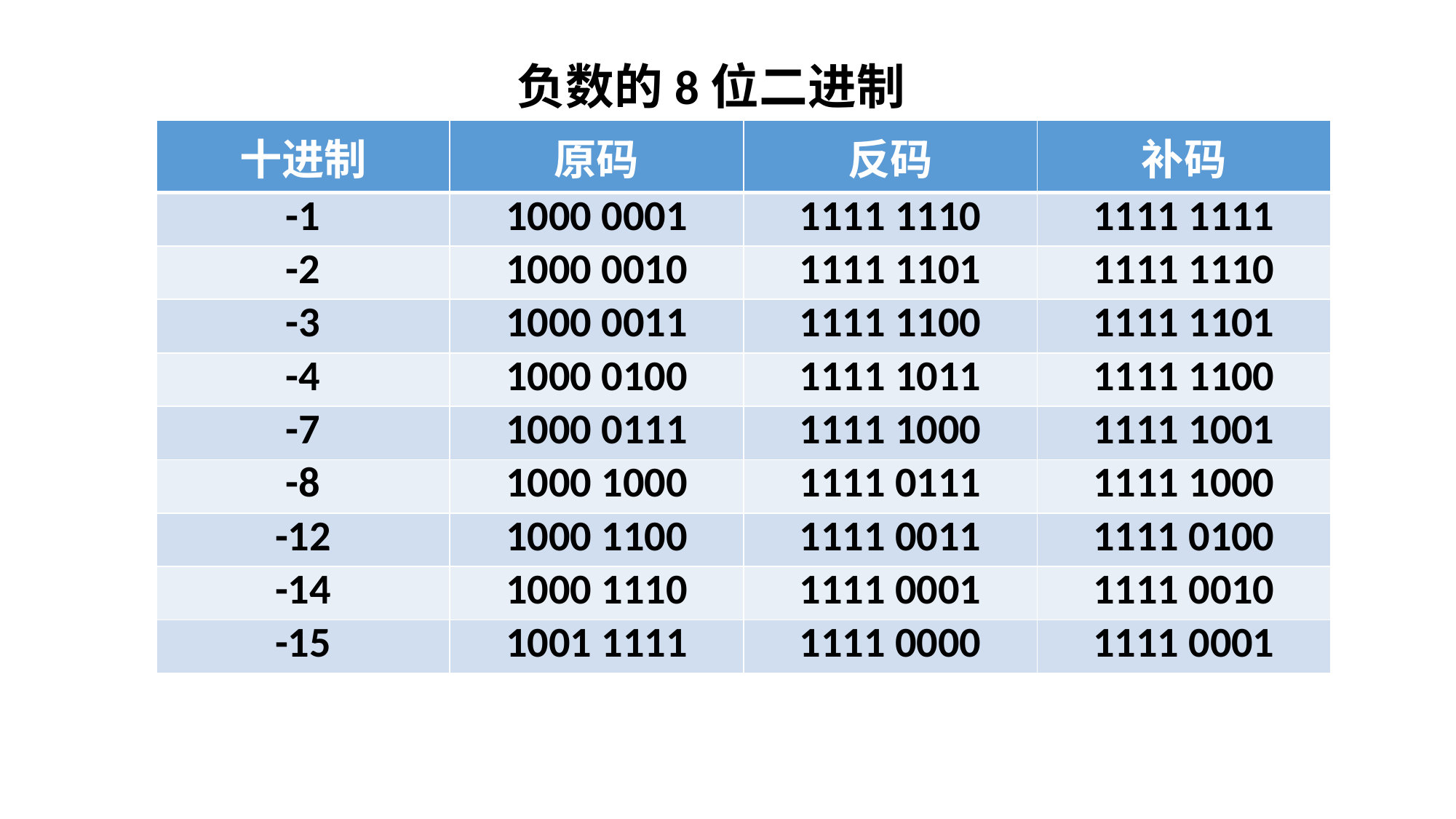

负数的8位二进制
| 十进制 | 原码 | 反码 | 补码 |
| --- | --- | --- | --- |
| -1 | 1000 0001 | 1111 1110 | 1111 1111 |
| -2 | 1000 0010 | 1111 1101 | 1111 1110 |
| -3 | 1000 0011 | 1111 1100 | 1111 1101 |
| -4 | 1000 0100 | 1111 1011 | 1111 1100 |
| -7 | 1000 0111 | 1111 1000 | 1111 1001 |
| -8 | 1000 1000 | 1111 0111 | 1111 1000 |
| -12 | 1000 1100 | 1111 0011 | 1111 0100 |
| -14 | 1000 1110 | 1111 0001 | 1111 0010 |
| -15 | 1001 1111 | 1111 0000 | 1111 0001 |